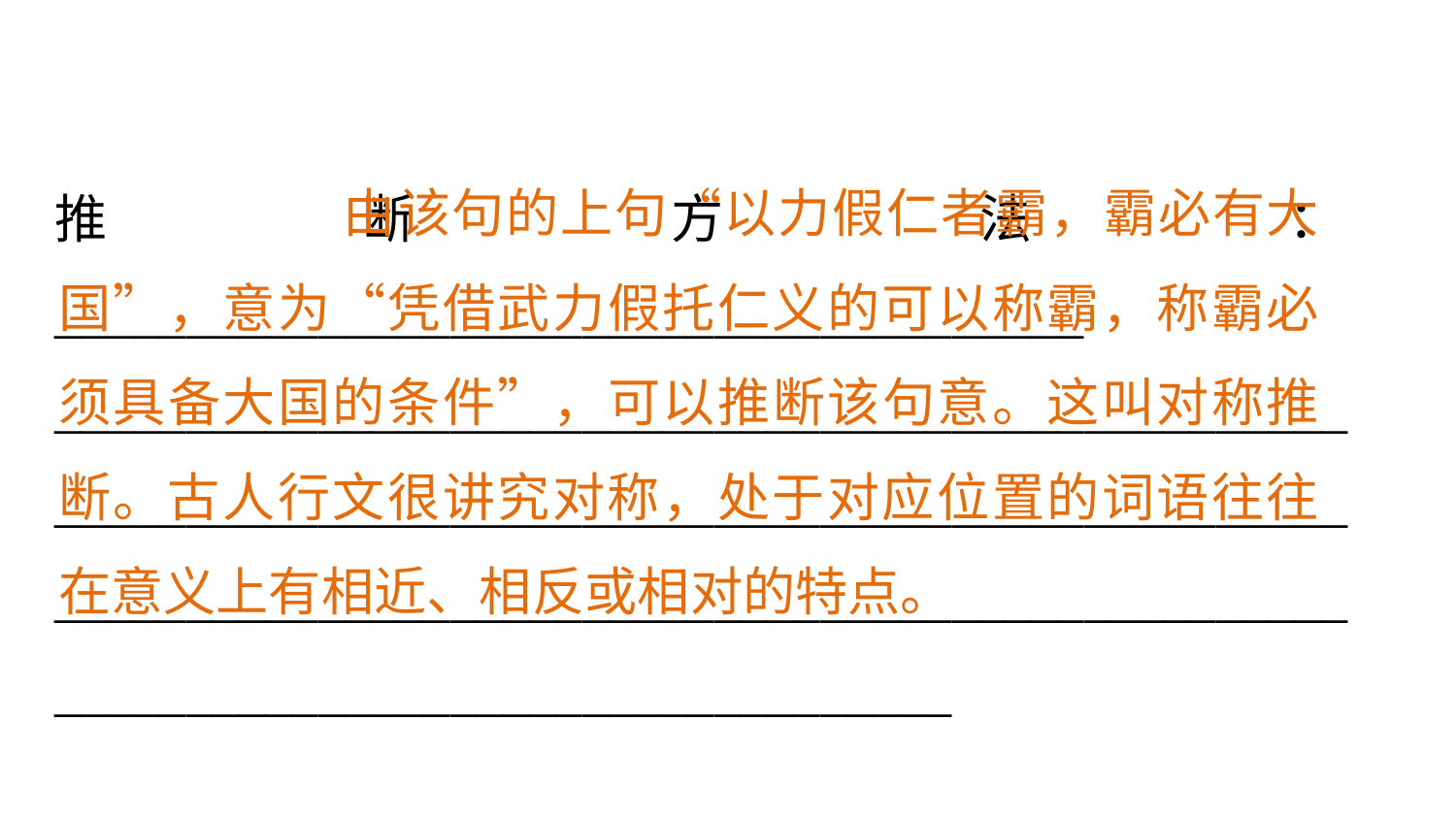

由该句的上句“以力假仁者霸，霸必有大国”，意为“凭借武力假托仁义的可以称霸，称霸必须具备大国的条件”，可以推断该句意。这叫对称推断。古人行文很讲究对称，处于对应位置的词语往往在意义上有相近、相反或相对的特点。
推断方法：_______________________________________
_________________________________________________
_________________________________________________
_________________________________________________
__________________________________